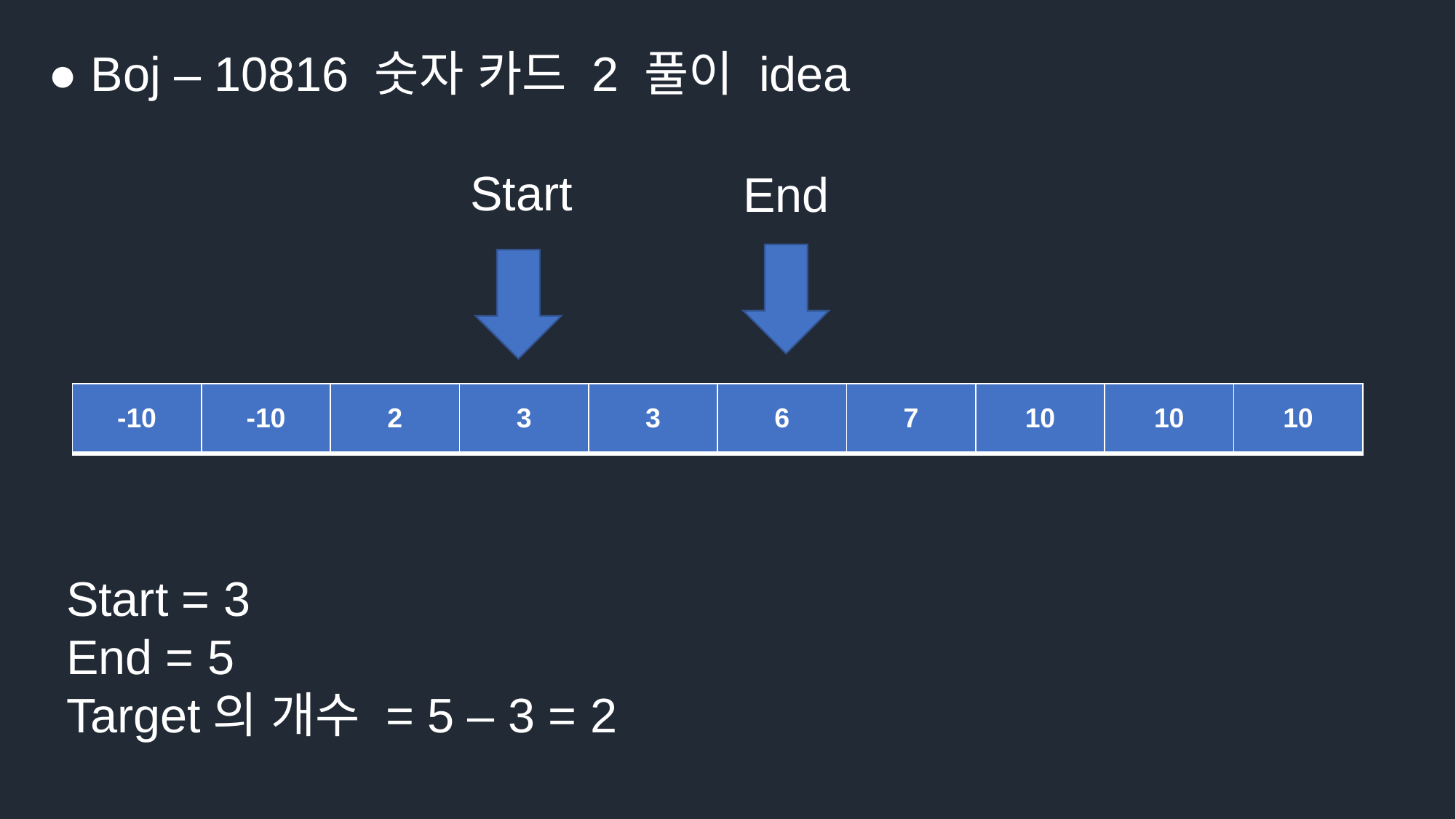

● Boj – 10816 숫자 카드 2 풀이 idea
Start
End

| -10 | -10 | 2 | 3 | 3 | 6 | 7 | 10 | 10 | 10 |
| --- | --- | --- | --- | --- | --- | --- | --- | --- | --- |
Start = 3
End = 5
Target의 개수 = 5 – 3 = 2